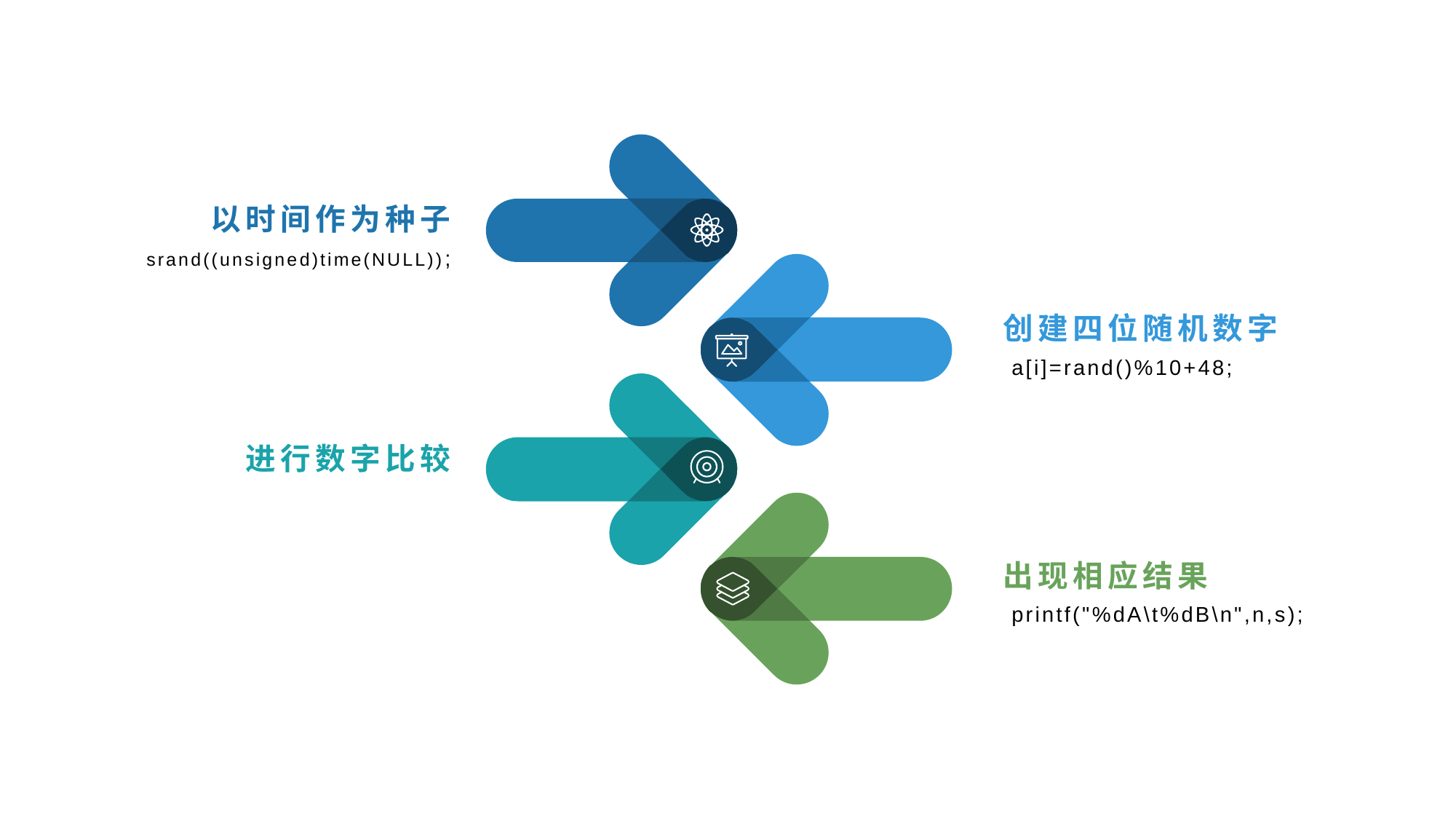

以时间作为种子

srand((unsigned)time(NULL));

创建四位随机数字

 a[i]=rand()%10+48;

进行数字比较

出现相应结果

 printf("%dA\t%dB\n",n,s);